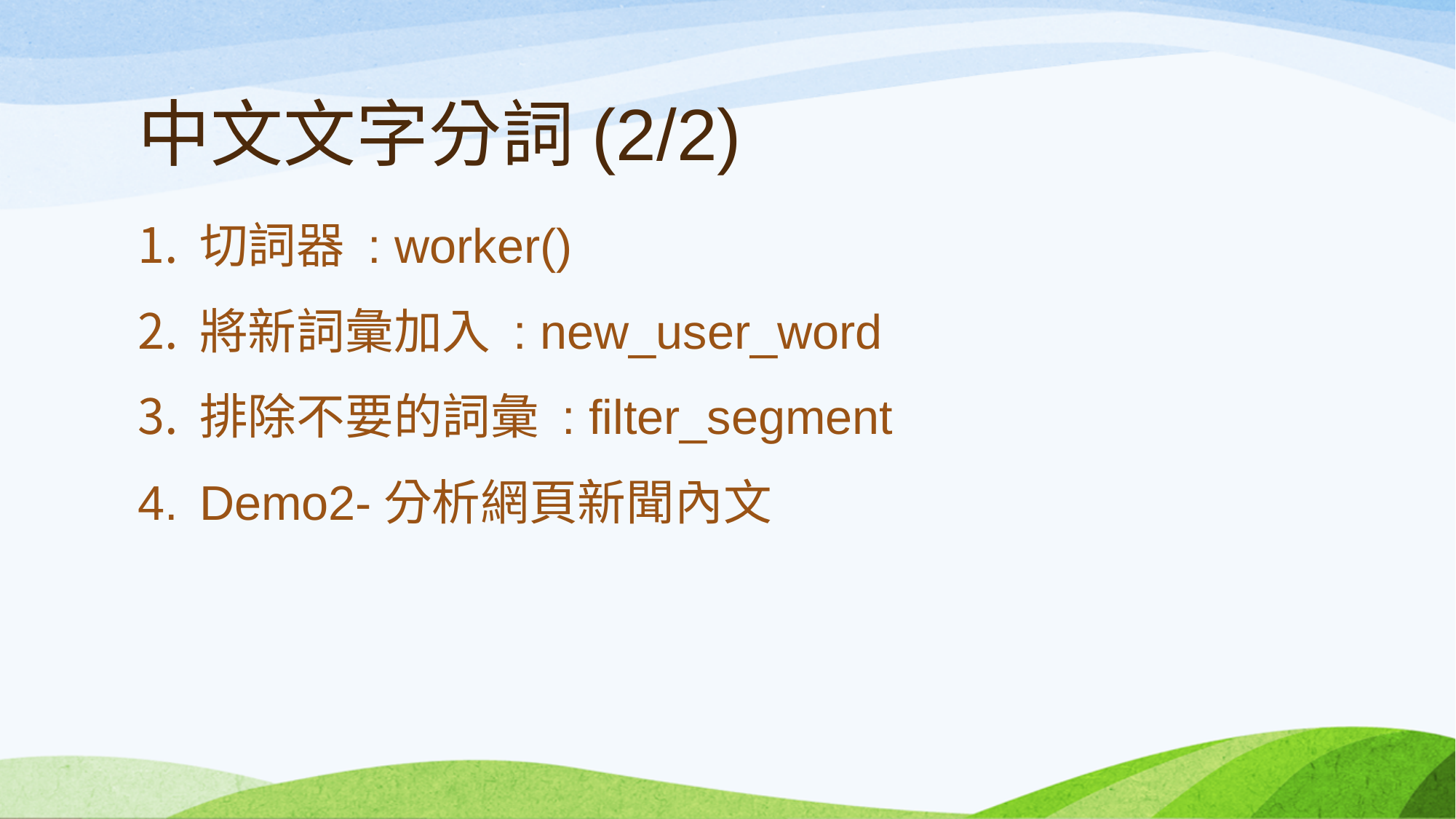

# 中文文字分詞(2/2)
切詞器 : worker()
將新詞彙加入 : new_user_word
排除不要的詞彙 : filter_segment
Demo2-分析網頁新聞內文